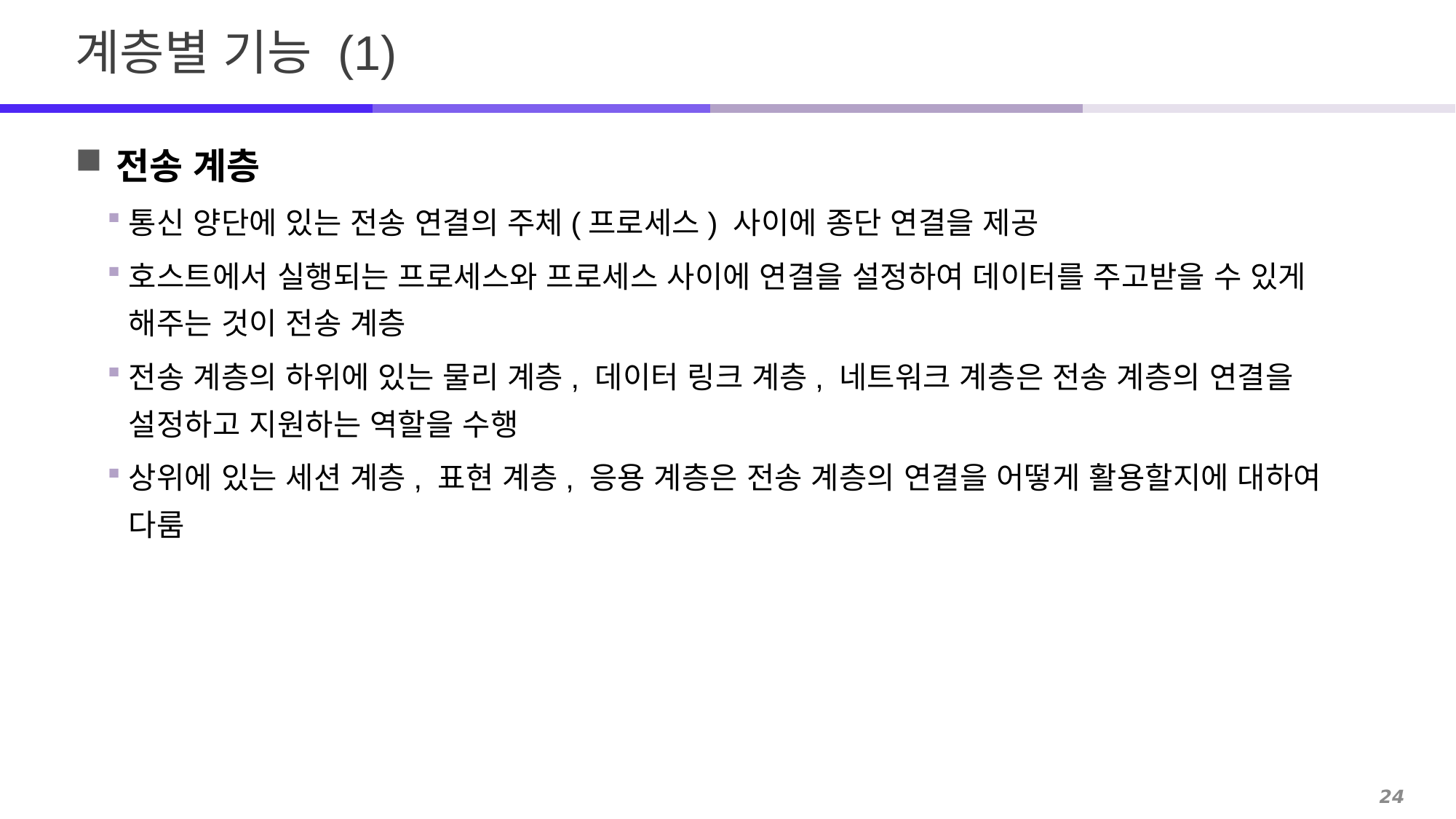

# 계층별 기능 (1)
전송 계층
통신 양단에 있는 전송 연결의 주체(프로세스) 사이에 종단 연결을 제공
호스트에서 실행되는 프로세스와 프로세스 사이에 연결을 설정하여 데이터를 주고받을 수 있게 해주는 것이 전송 계층
전송 계층의 하위에 있는 물리 계층, 데이터 링크 계층, 네트워크 계층은 전송 계층의 연결을 설정하고 지원하는 역할을 수행
상위에 있는 세션 계층, 표현 계층, 응용 계층은 전송 계층의 연결을 어떻게 활용할지에 대하여 다룸